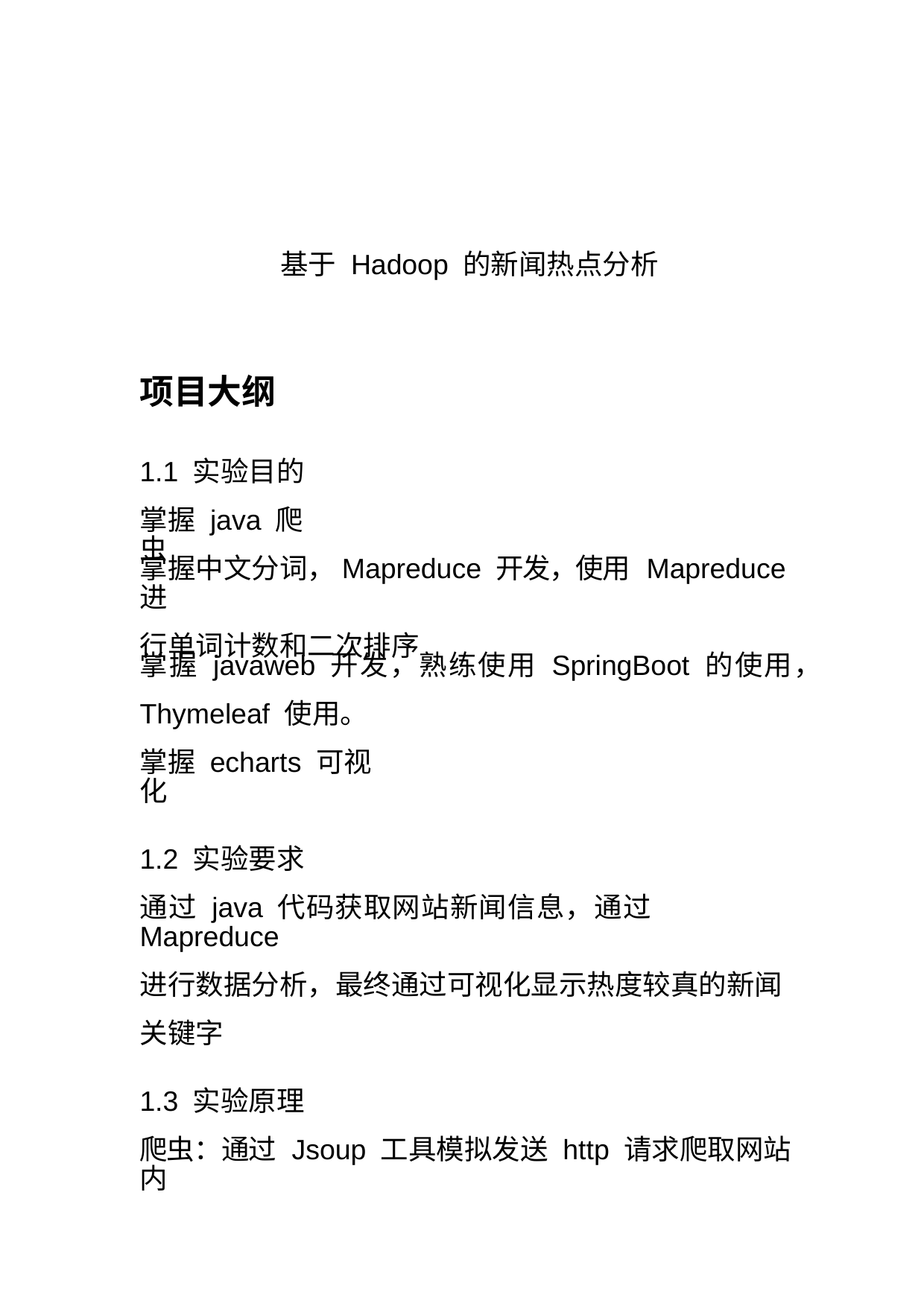

基于 Hadoop 的新闻热点分析
项目大纲
1.1 实验目的
掌握 java 爬虫
掌握中文分词，Mapreduce 开发，使用 Mapreduce 进
行单词计数和二次排序
掌握 javaweb 开发，熟练使用 SpringBoot 的使用，
Thymeleaf 使用。
掌握 echarts 可视化
1.2 实验要求
通过 java 代码获取网站新闻信息，通过 Mapreduce
进行数据分析，最终通过可视化显示热度较真的新闻
关键字
1.3 实验原理
爬虫：通过 Jsoup 工具模拟发送 http 请求爬取网站内